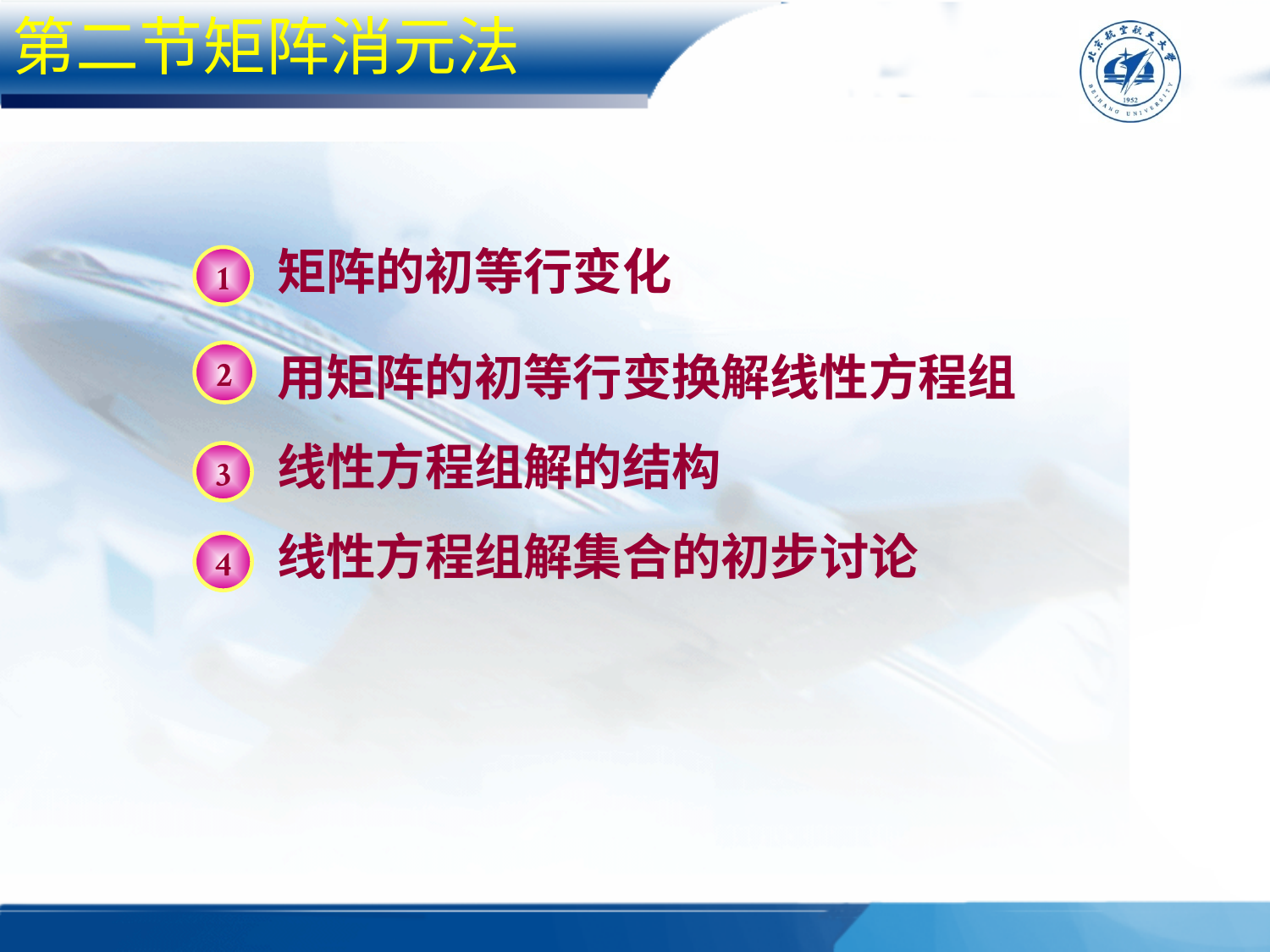

第二节矩阵消元法
矩阵的初等行变化
1
用矩阵的初等行变换解线性方程组
2
线性方程组解的结构
3
线性方程组解集合的初步讨论
4